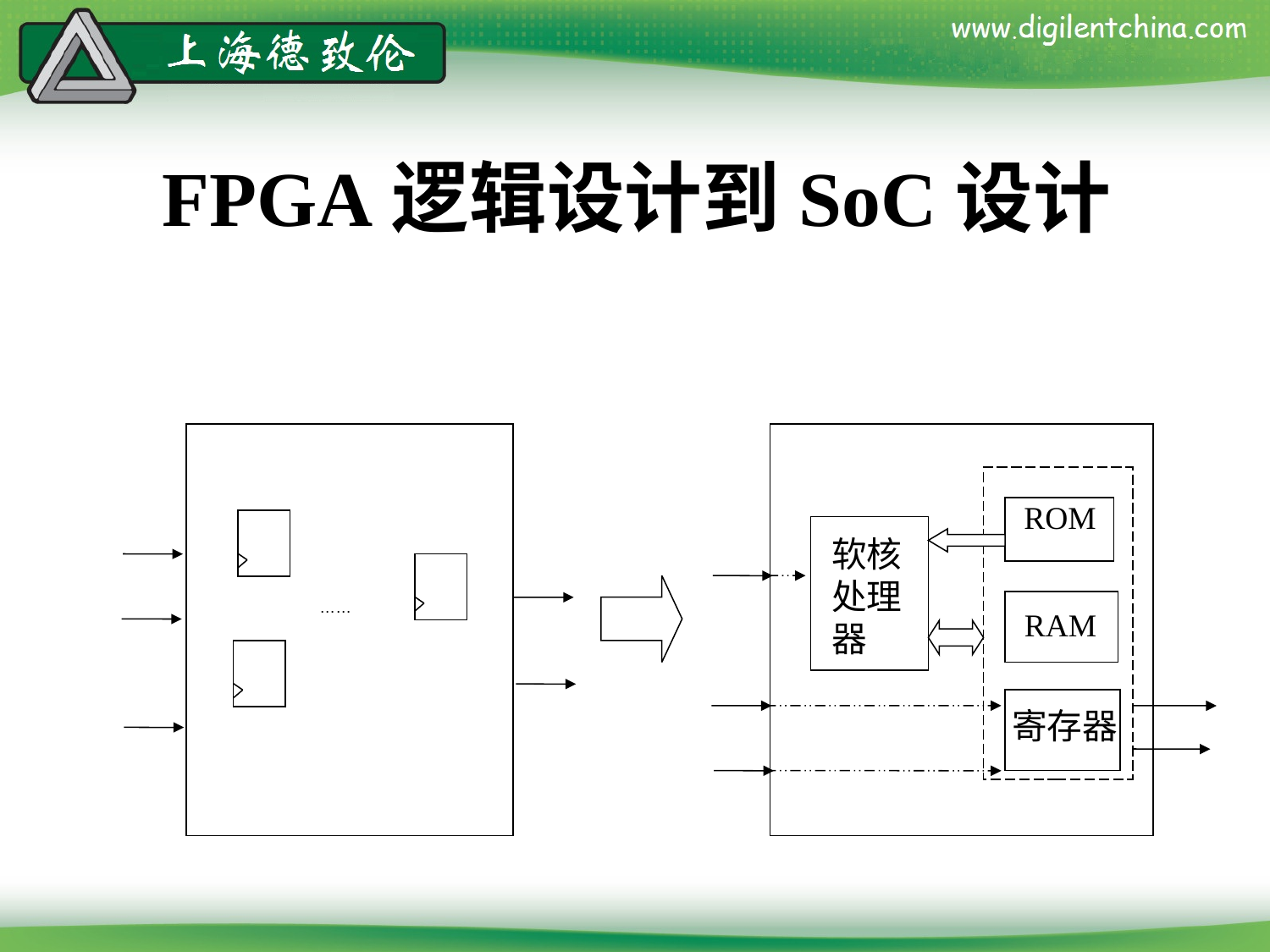

# FPGA逻辑设计到SoC设计

ROM

软核处理器

……

RAM

寄存器